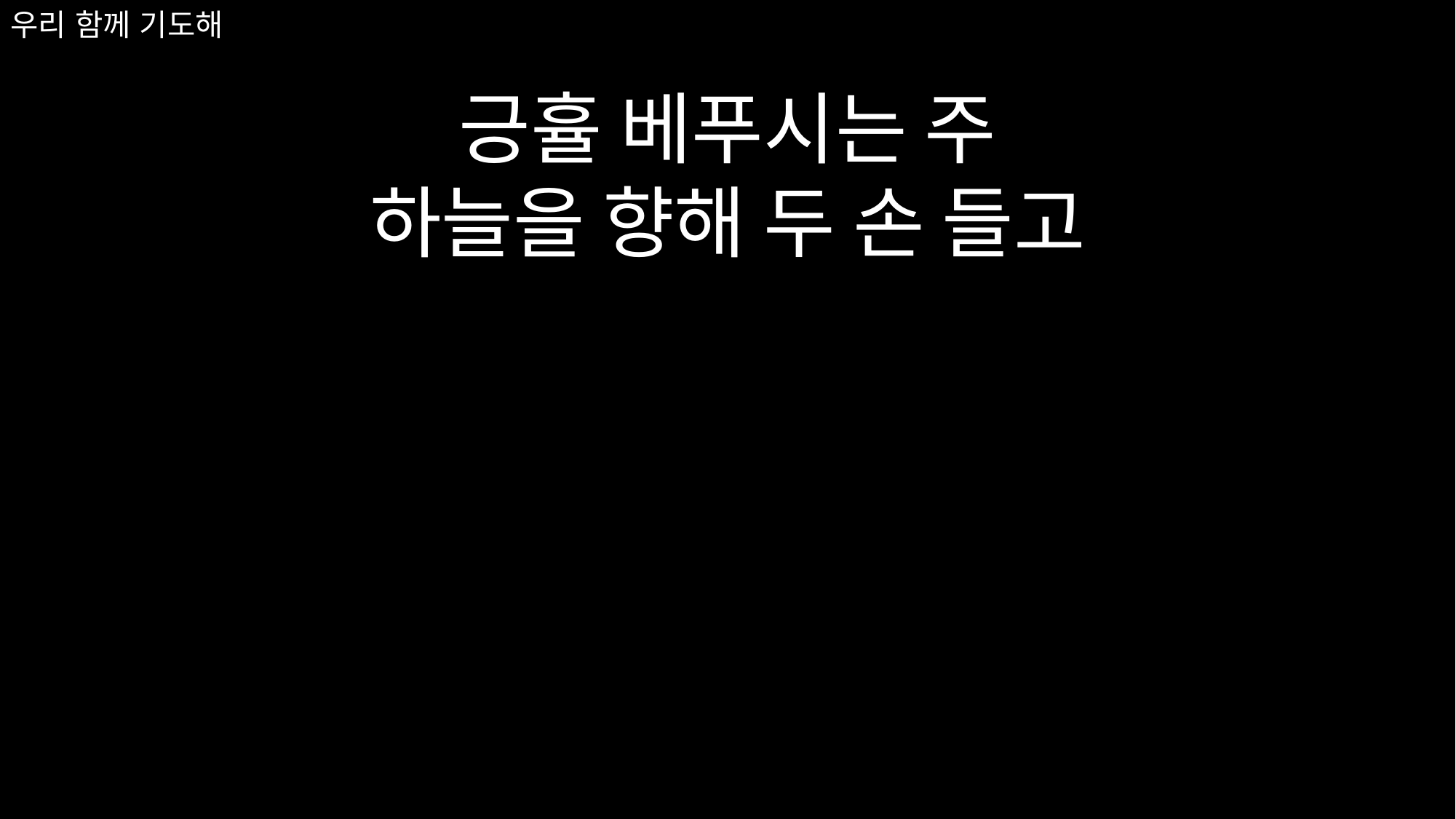

# 우리 함께 기도해
긍휼 베푸시는 주
하늘을 향해 두 손 들고